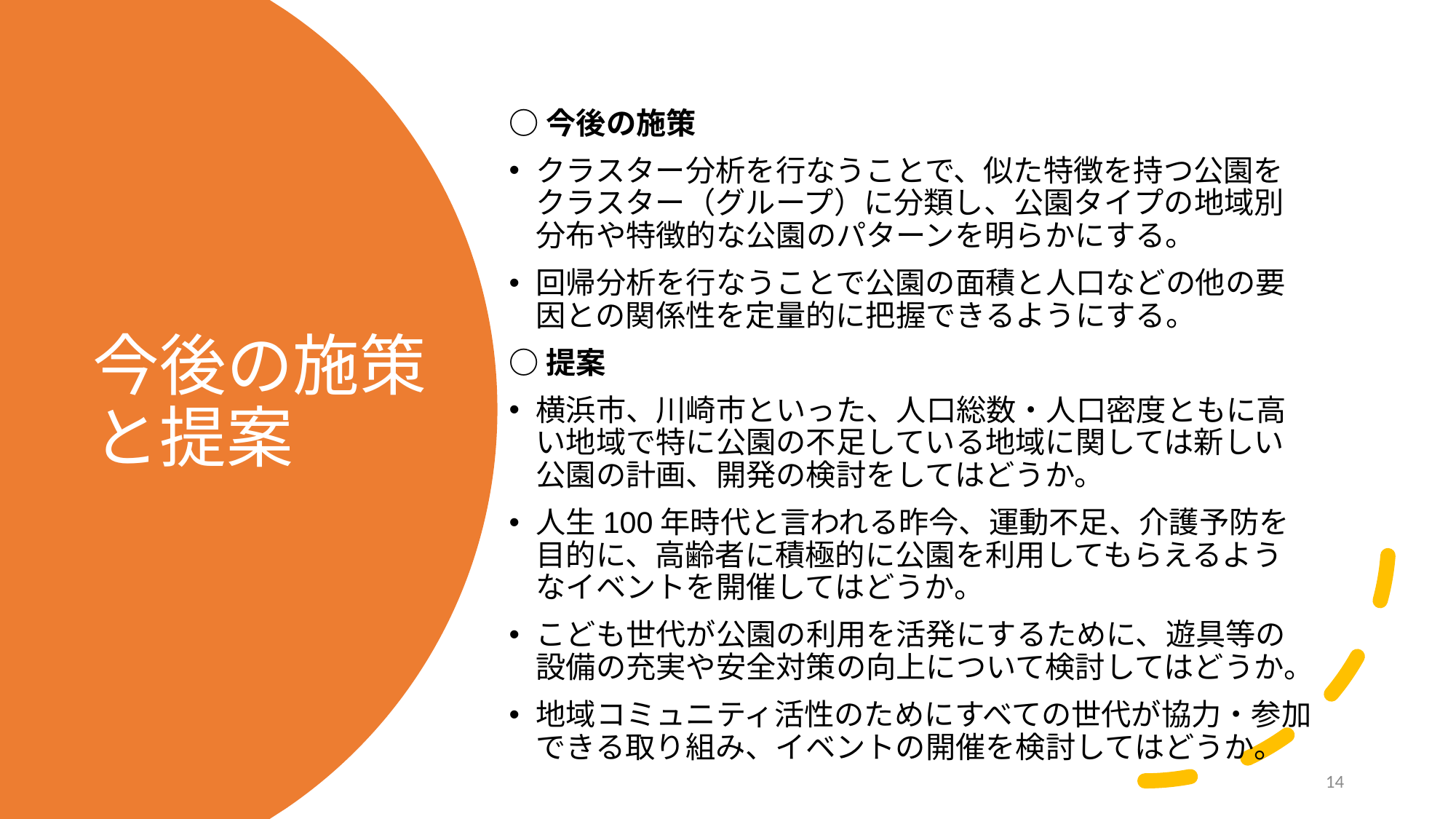

○今後の施策
クラスター分析を行なうことで、似た特徴を持つ公園をクラスター（グループ）に分類し、公園タイプの地域別分布や特徴的な公園のパターンを明らかにする。
回帰分析を行なうことで公園の面積と人口などの他の要因との関係性を定量的に把握できるようにする。
○提案
横浜市、川崎市といった、人口総数・人口密度ともに高い地域で特に公園の不足している地域に関しては新しい公園の計画、開発の検討をしてはどうか。
人生100年時代と言われる昨今、運動不足、介護予防を目的に、高齢者に積極的に公園を利用してもらえるようなイベントを開催してはどうか。
こども世代が公園の利用を活発にするために、遊具等の設備の充実や安全対策の向上について検討してはどうか。
地域コミュニティ活性のためにすべての世代が協力・参加できる取り組み、イベントの開催を検討してはどうか。

# 今後の施策と提案

14